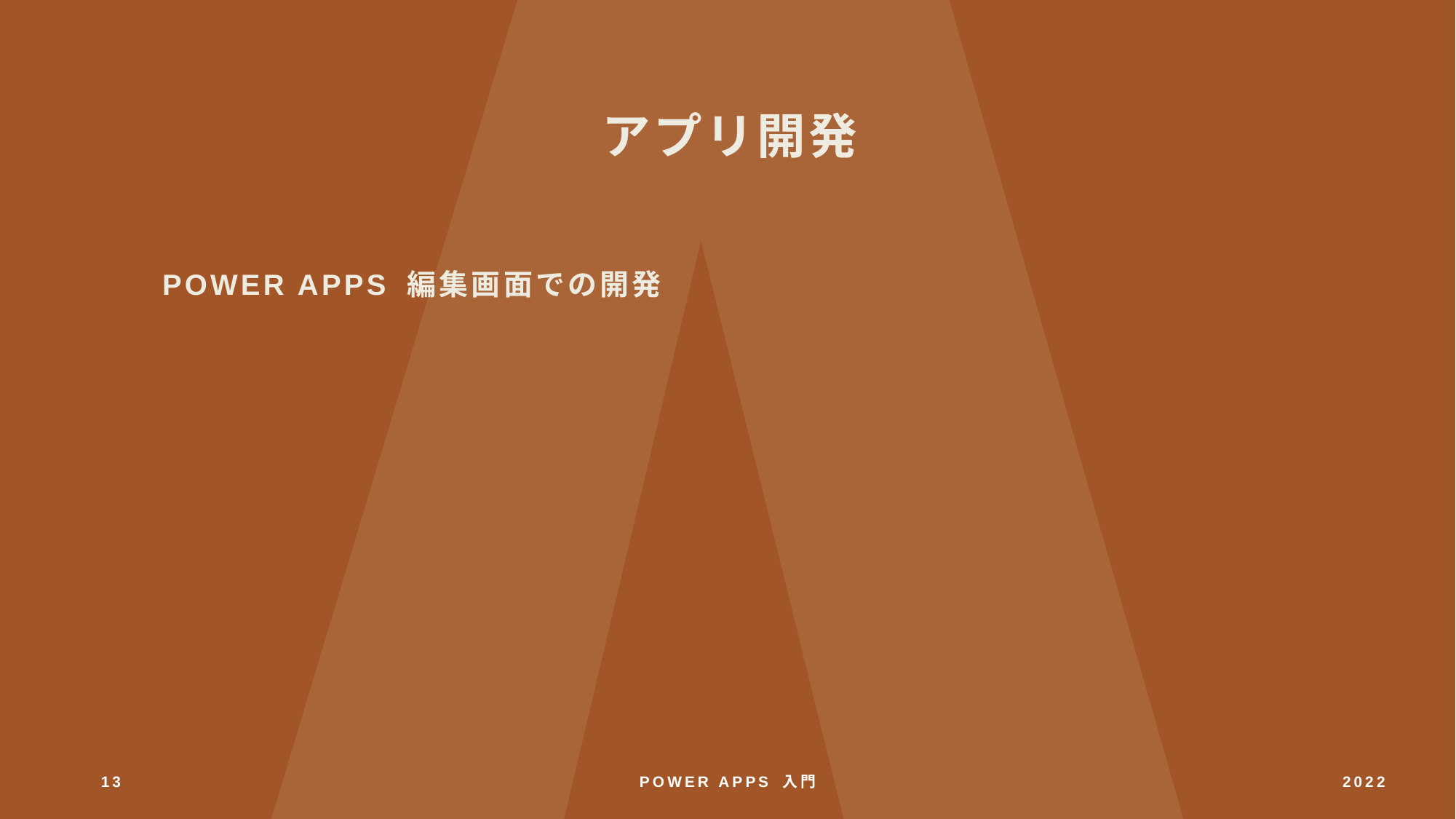

# アプリ開発

Power Apps 編集画面での開発

13
Power Apps 入門
2022